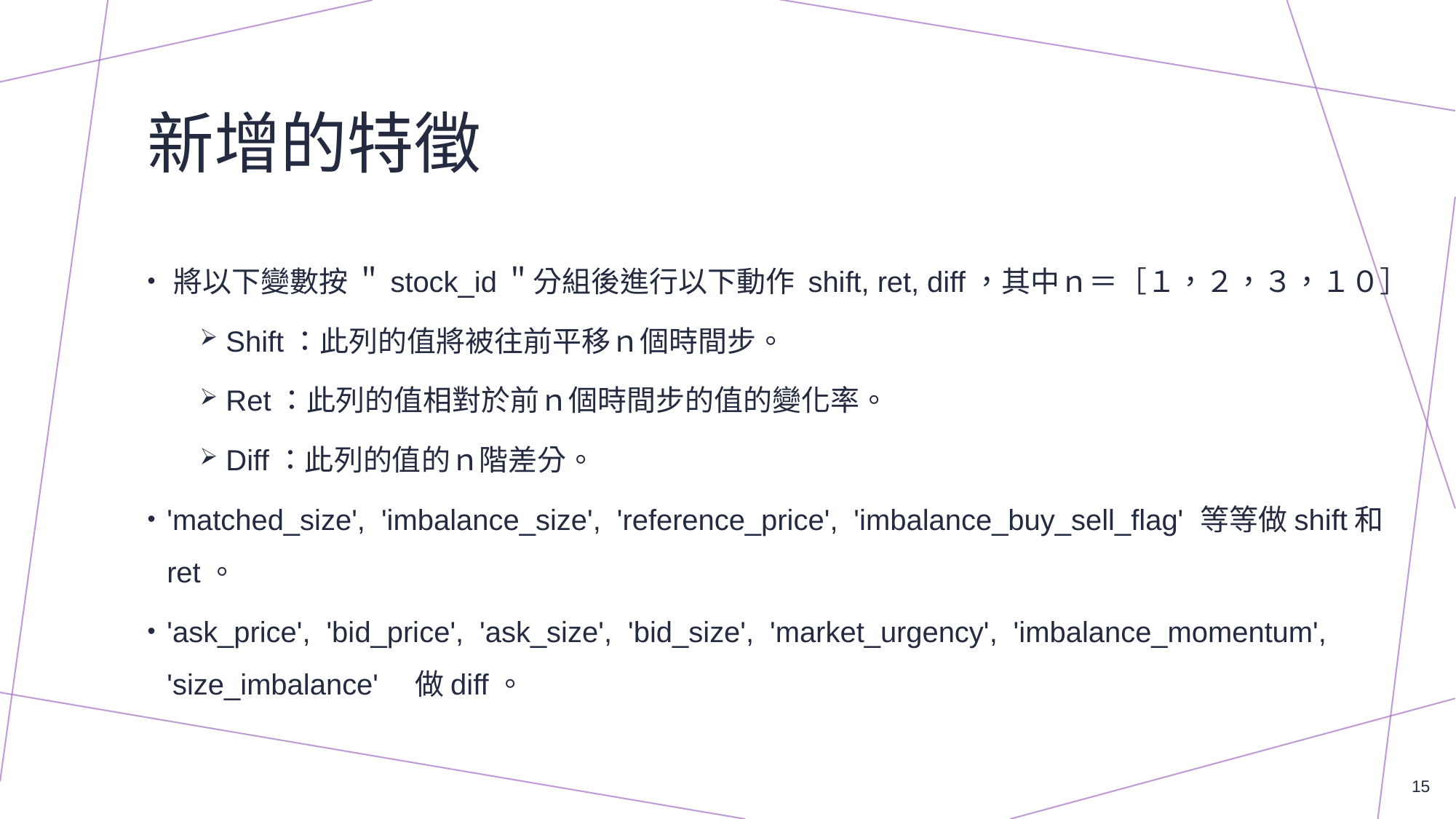

# 新增的特徵
將以下變數按 ＂stock_id＂分組後進行以下動作 shift, ret, diff，其中ｎ＝［１，２，３，１０］
Shift：此列的值將被往前平移ｎ個時間步。
Ret：此列的值相對於前ｎ個時間步的值的變化率。
Diff：此列的值的ｎ階差分。
'matched_size',  'imbalance_size',  'reference_price',  'imbalance_buy_sell_flag' 等等做shift和ret。
'ask_price',  'bid_price',  'ask_size',  'bid_size',  'market_urgency',  'imbalance_momentum',  'size_imbalance'　做diff。
15